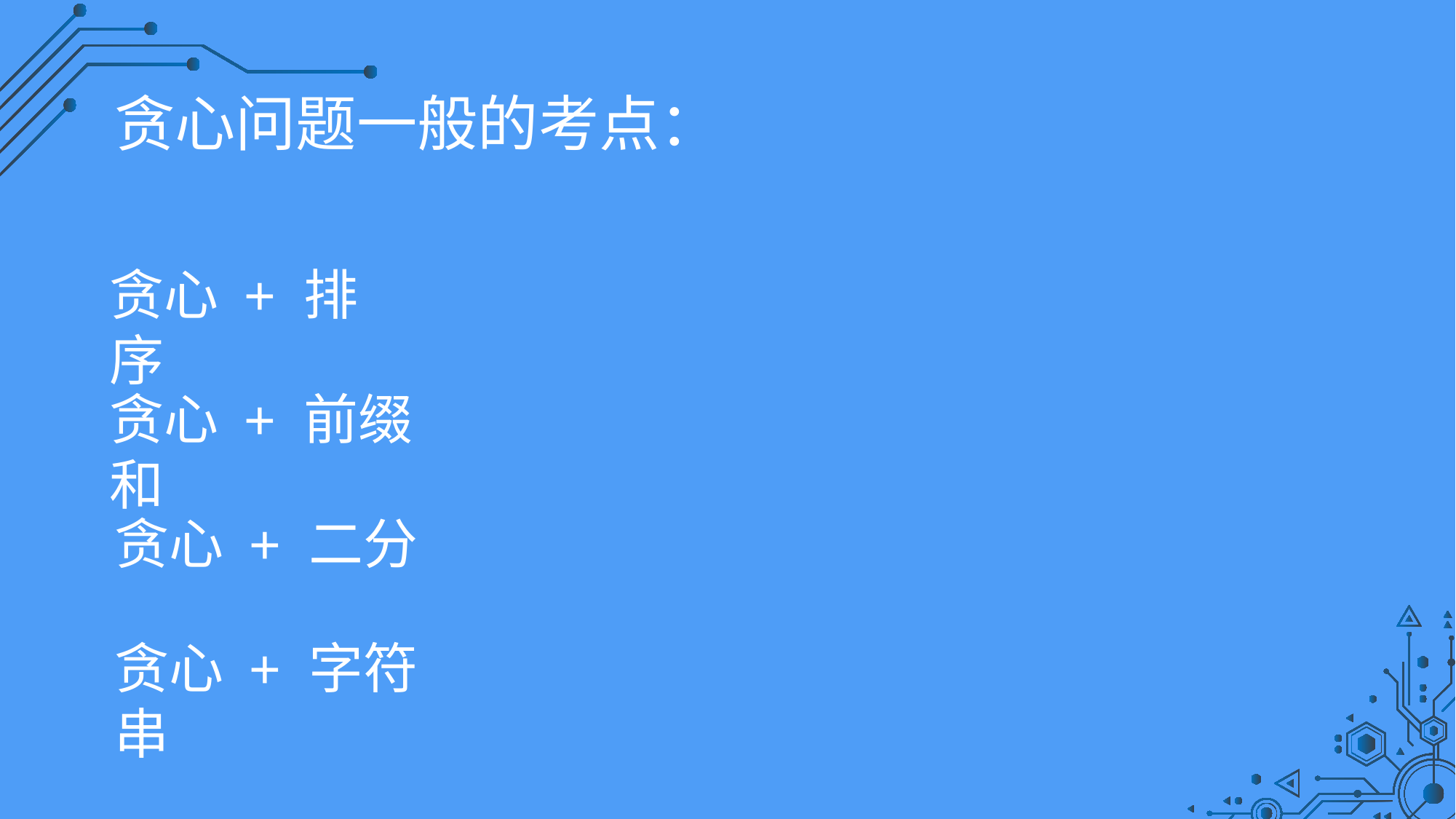

贪心问题一般的考点：
贪心 + 排序
贪心 + 前缀和
贪心 + 二分
贪心 + 字符串